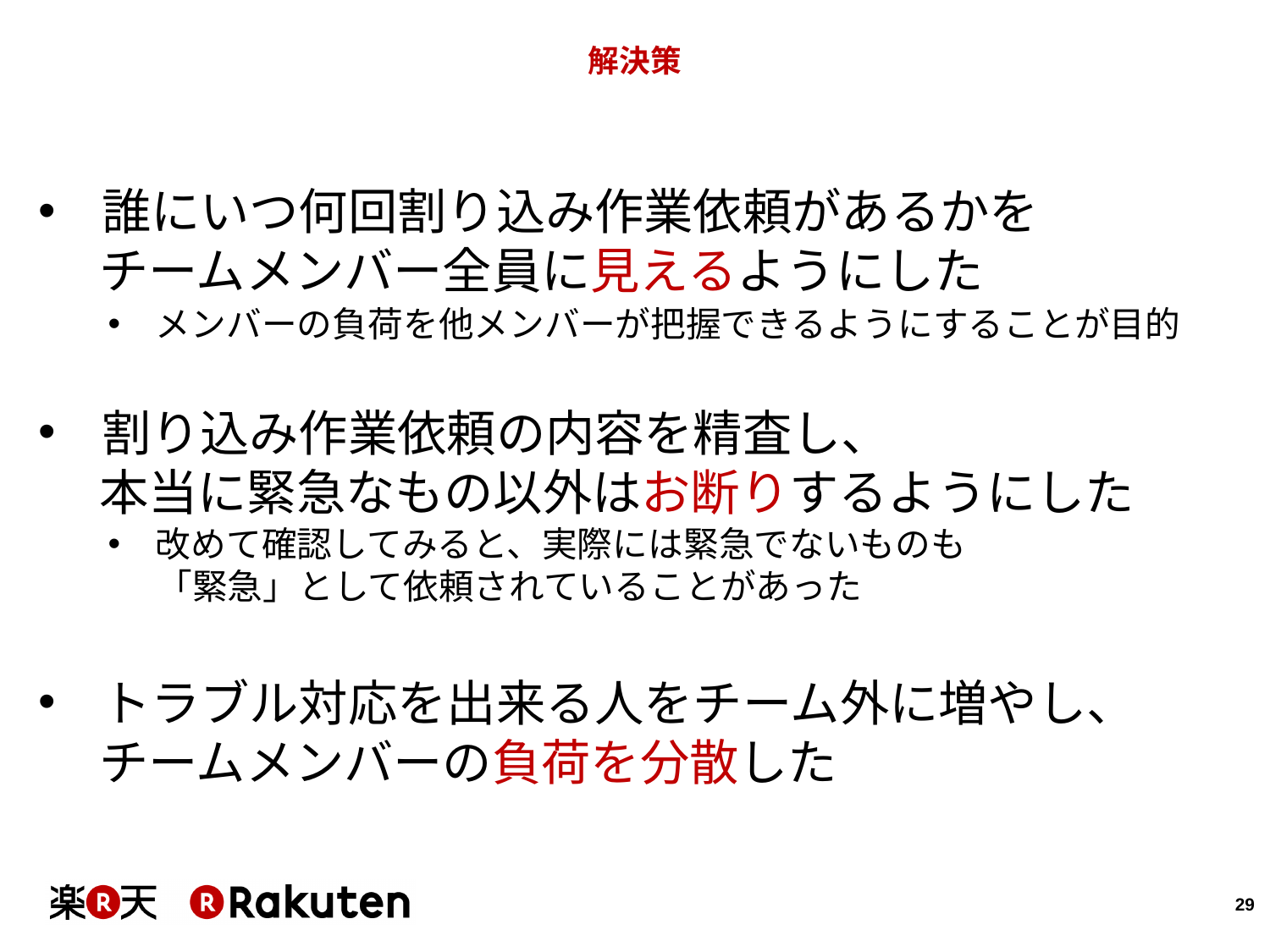

# 解決策
誰にいつ何回割り込み作業依頼があるかを
チームメンバー全員に見えるようにした
メンバーの負荷を他メンバーが把握できるようにすることが目的
割り込み作業依頼の内容を精査し、
本当に緊急なもの以外はお断りするようにした
改めて確認してみると、実際には緊急でないものも
「緊急」として依頼されていることがあった
トラブル対応を出来る人をチーム外に増やし、
チームメンバーの負荷を分散した